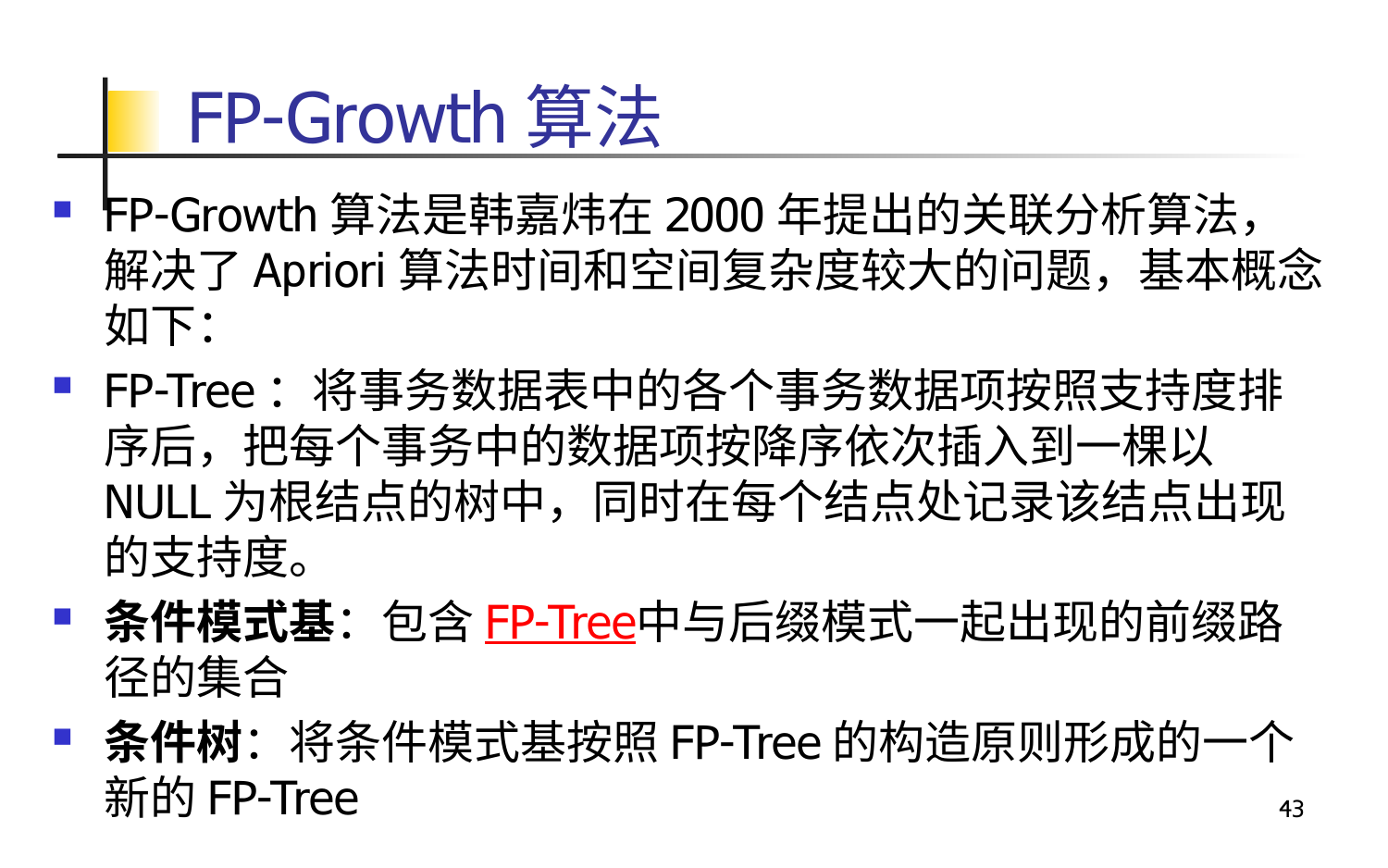

# FP-Growth算法
FP-Growth算法是韩嘉炜在2000年提出的关联分析算法，解决了Apriori算法时间和空间复杂度较大的问题，基本概念如下：
FP-Tree：将事务数据表中的各个事务数据项按照支持度排序后，把每个事务中的数据项按降序依次插入到一棵以 NULL为根结点的树中，同时在每个结点处记录该结点出现的支持度。
条件模式基：包含FP-Tree中与后缀模式一起出现的前缀路径的集合
条件树：将条件模式基按照FP-Tree的构造原则形成的一个新的FP-Tree

43